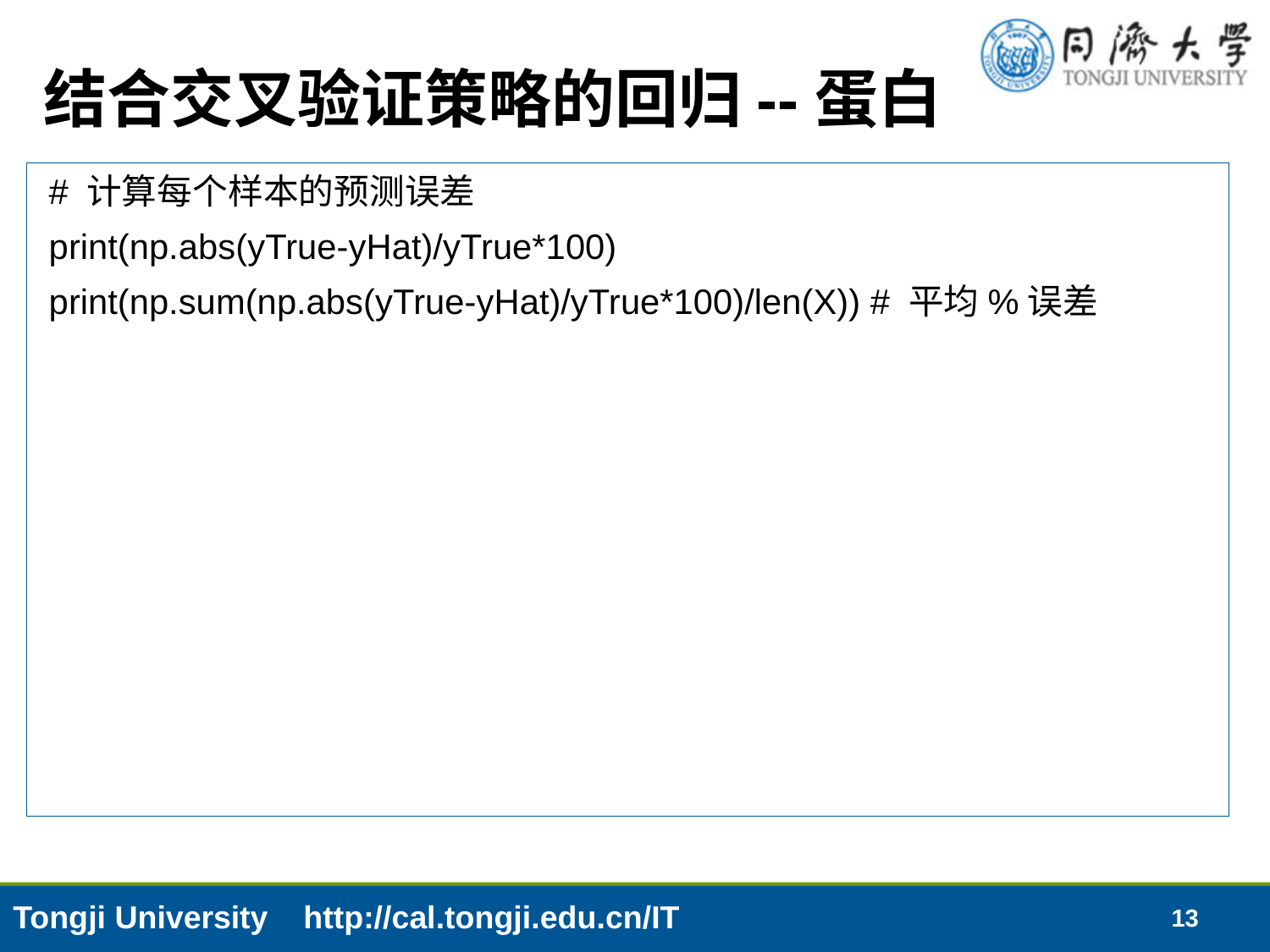

# 结合交叉验证策略的回归--蛋白
# 计算每个样本的预测误差
print(np.abs(yTrue-yHat)/yTrue*100)
print(np.sum(np.abs(yTrue-yHat)/yTrue*100)/len(X)) # 平均%误差